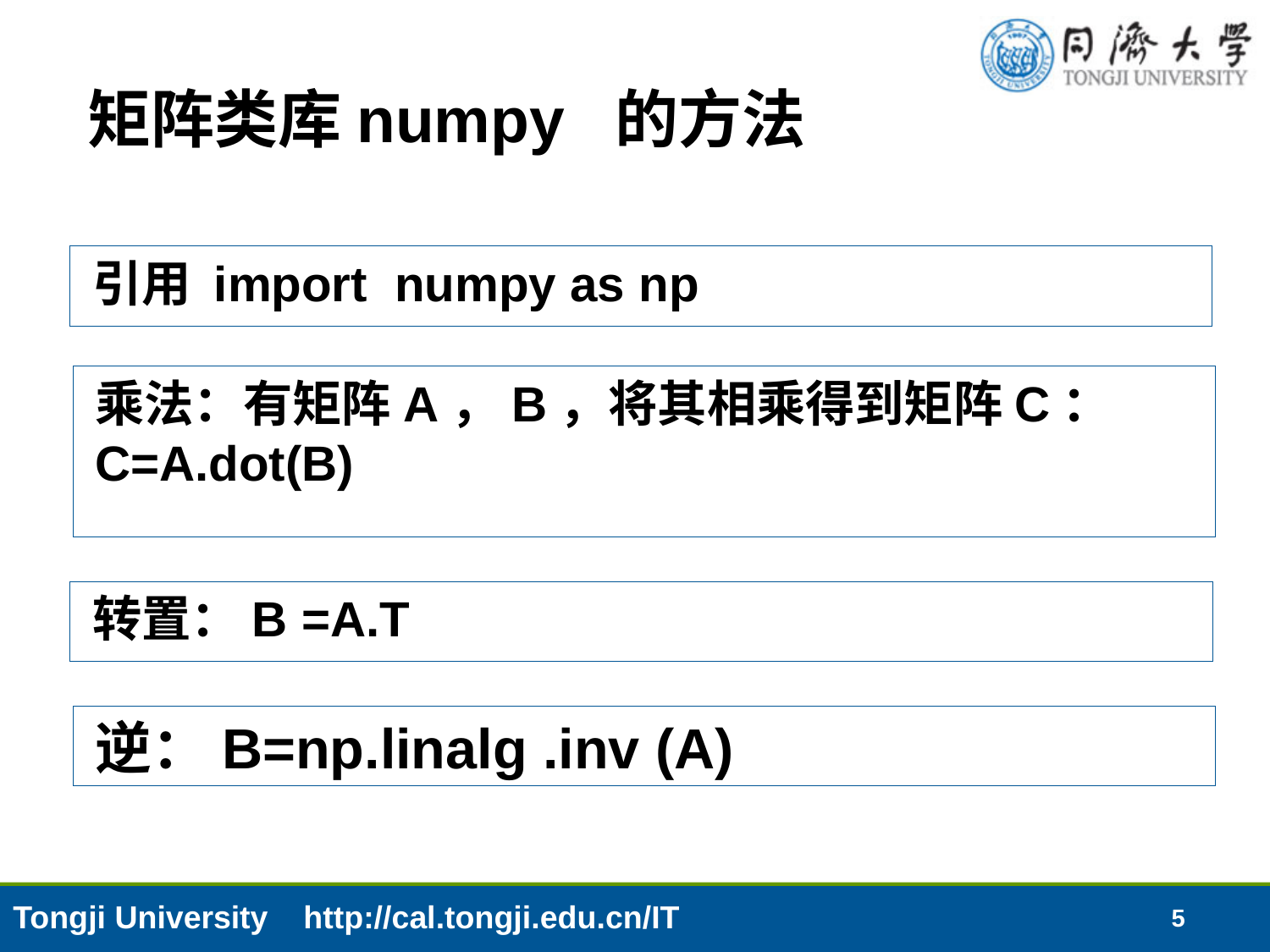

# 矩阵类库numpy  的方法
引用 import  numpy as np
乘法：有矩阵A，B，将其相乘得到矩阵C：C=A.dot(B)
转置：B =A.T
逆：B=np.linalg .inv (A)